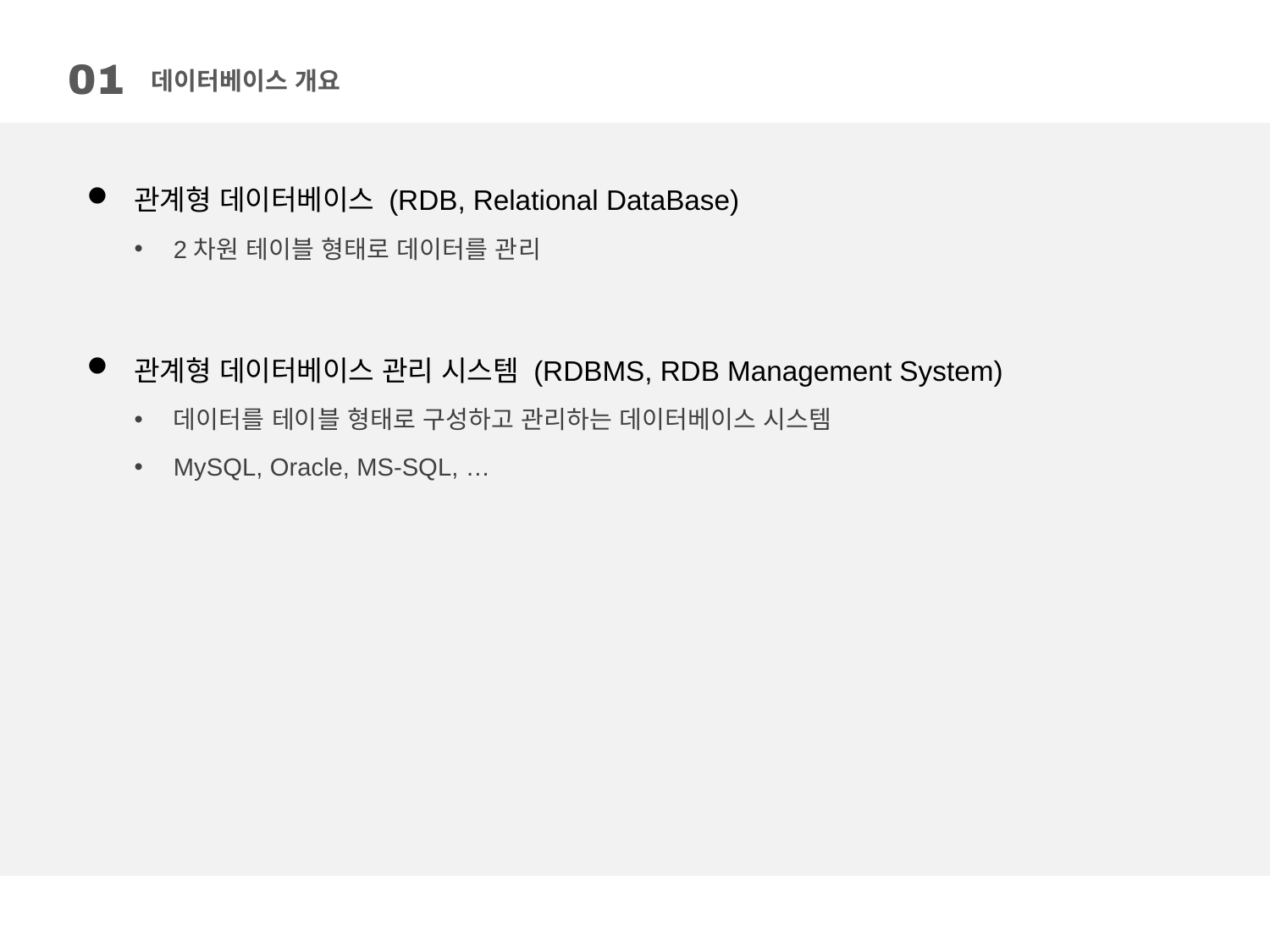

01
데이터베이스 개요
관계형 데이터베이스 (RDB, Relational DataBase)
2차원 테이블 형태로 데이터를 관리

관계형 데이터베이스 관리 시스템 (RDBMS, RDB Management System)
데이터를 테이블 형태로 구성하고 관리하는 데이터베이스 시스템
MySQL, Oracle, MS-SQL, …